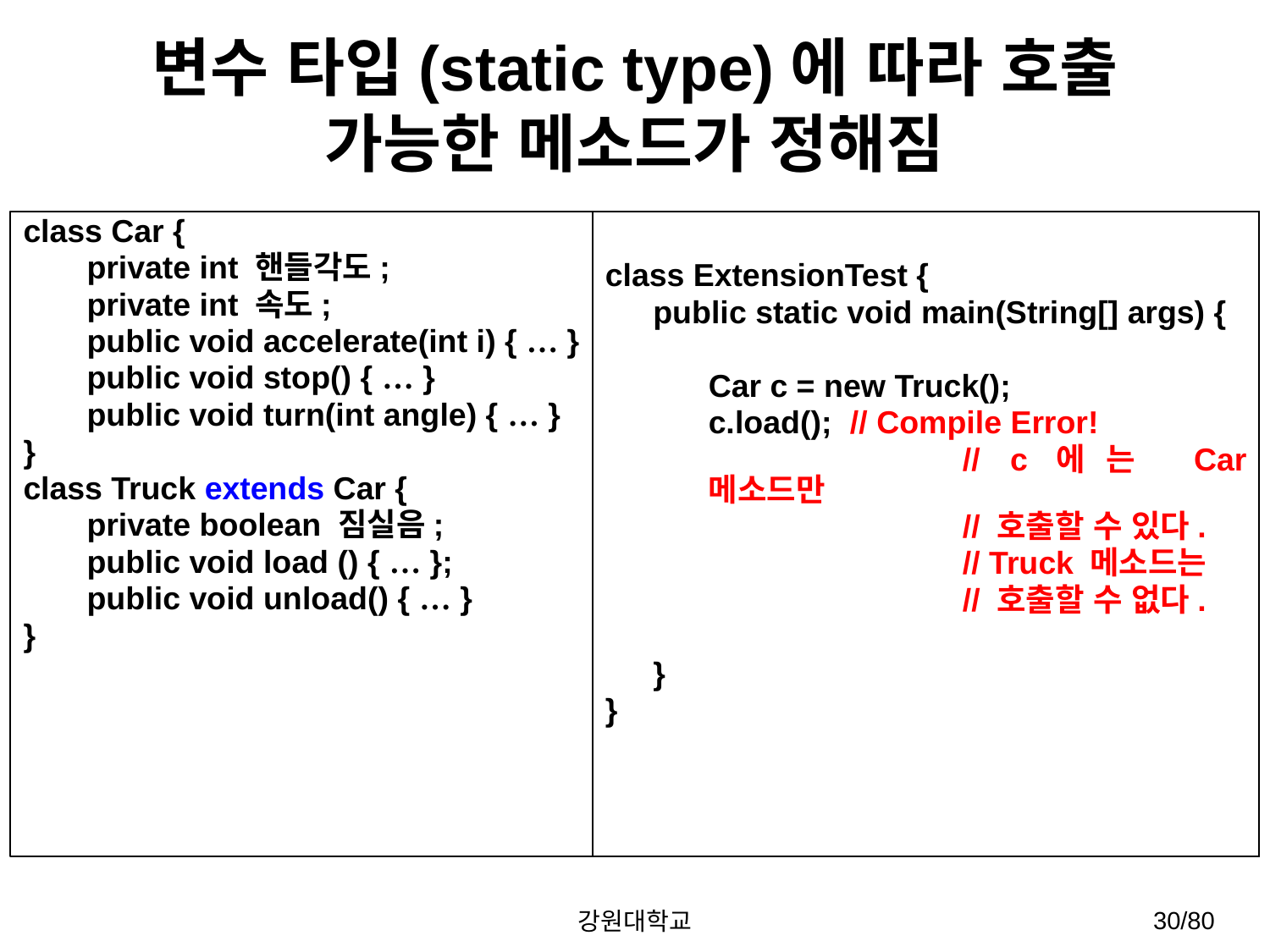

# 변수 타입(static type)에 따라 호출 가능한 메소드가 정해짐
class Car {
private int 핸들각도;
private int 속도;
public void accelerate(int i) { … }
public void stop() { … }
public void turn(int angle) { … }
}
class Truck extends Car {
private boolean 짐실음;
public void load () { … };
public void unload() { … }
}

class ExtensionTest {
	public static void main(String[] args) {

	Car c = new Truck();
	c.load();  // Compile Error!
			// c에는 Car 메소드만
			// 호출할 수 있다.
			// Truck 메소드는
			// 호출할 수 없다.

	}
}

강원대학교